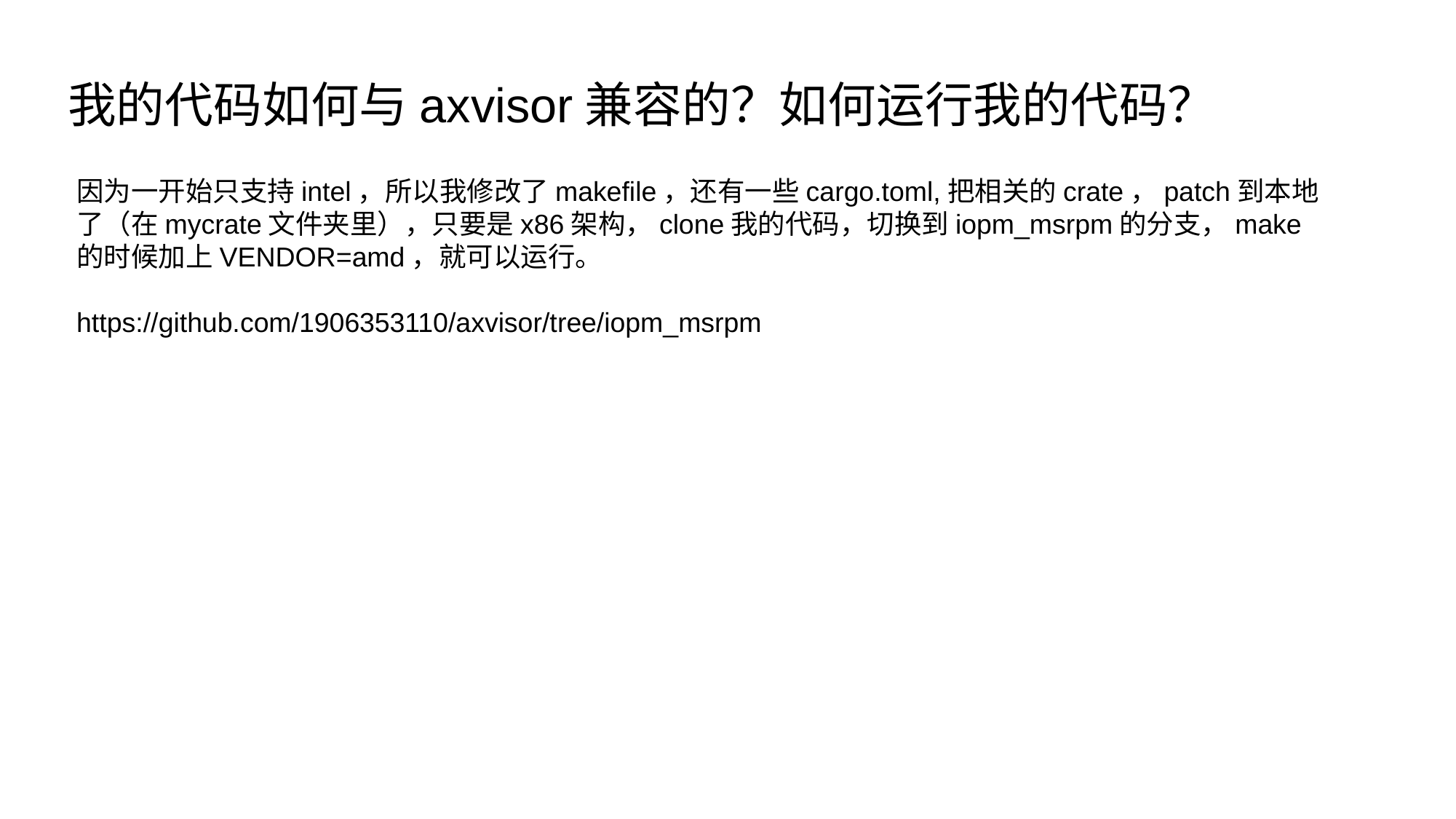

我的代码如何与axvisor兼容的？如何运行我的代码？
因为一开始只支持intel，所以我修改了makefile，还有一些cargo.toml,把相关的crate，patch到本地了（在mycrate文件夹里），只要是x86架构，clone我的代码，切换到iopm_msrpm的分支，make的时候加上VENDOR=amd，就可以运行。
https://github.com/1906353110/axvisor/tree/iopm_msrpm
26